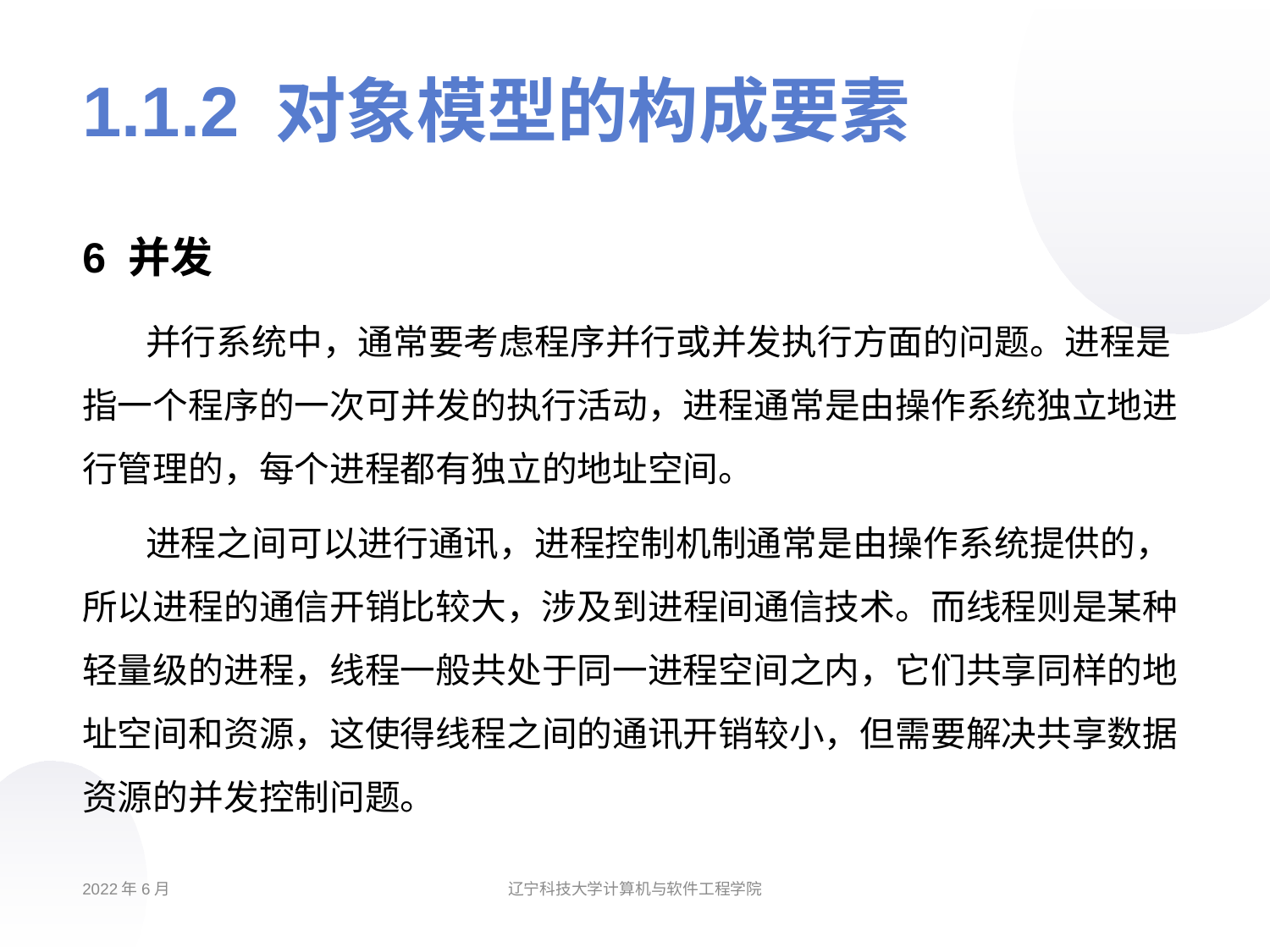

# 1.1.2 对象模型的构成要素
6 并发
并行系统中，通常要考虑程序并行或并发执行方面的问题。进程是指一个程序的一次可并发的执行活动，进程通常是由操作系统独立地进行管理的，每个进程都有独立的地址空间。
进程之间可以进行通讯，进程控制机制通常是由操作系统提供的，所以进程的通信开销比较大，涉及到进程间通信技术。而线程则是某种轻量级的进程，线程一般共处于同一进程空间之内，它们共享同样的地址空间和资源，这使得线程之间的通讯开销较小，但需要解决共享数据资源的并发控制问题。

2022年6月
辽宁科技大学计算机与软件工程学院
58